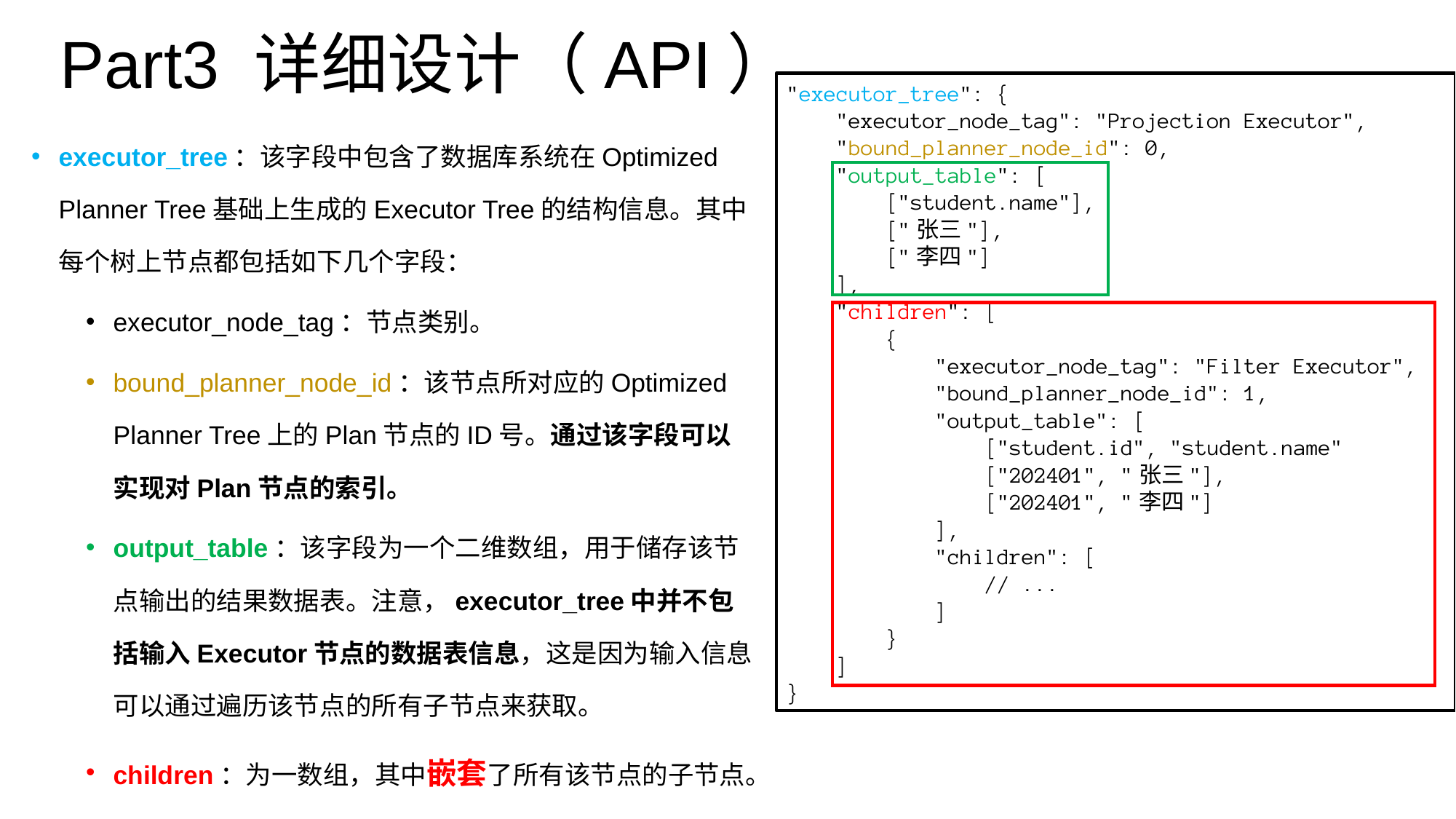

# Part3 详细设计（API）
"executor_tree": {
    "executor_node_tag": "Projection Executor",
    "bound_planner_node_id": 0,
    "output_table": [
        ["student.name"],
        ["张三"],
        ["李四"]
    ],
    "children": [
        {
            "executor_node_tag": "Filter Executor",
            "bound_planner_node_id": 1,
            "output_table": [
                ["student.id", "student.name"
                ["202401", "张三"],
                ["202401", "李四"]
            ],
            "children": [
                // ...
            ]
        }
    ]
}
executor_tree：该字段中包含了数据库系统在Optimized Planner Tree基础上生成的Executor Tree的结构信息。其中每个树上节点都包括如下几个字段：
executor_node_tag：节点类别。
bound_planner_node_id：该节点所对应的Optimized Planner Tree上的Plan节点的ID号。通过该字段可以实现对Plan节点的索引。
output_table：该字段为一个二维数组，用于储存该节点输出的结果数据表。注意，executor_tree中并不包括输入Executor节点的数据表信息，这是因为输入信息可以通过遍历该节点的所有子节点来获取。
children：为一数组，其中嵌套了所有该节点的子节点。